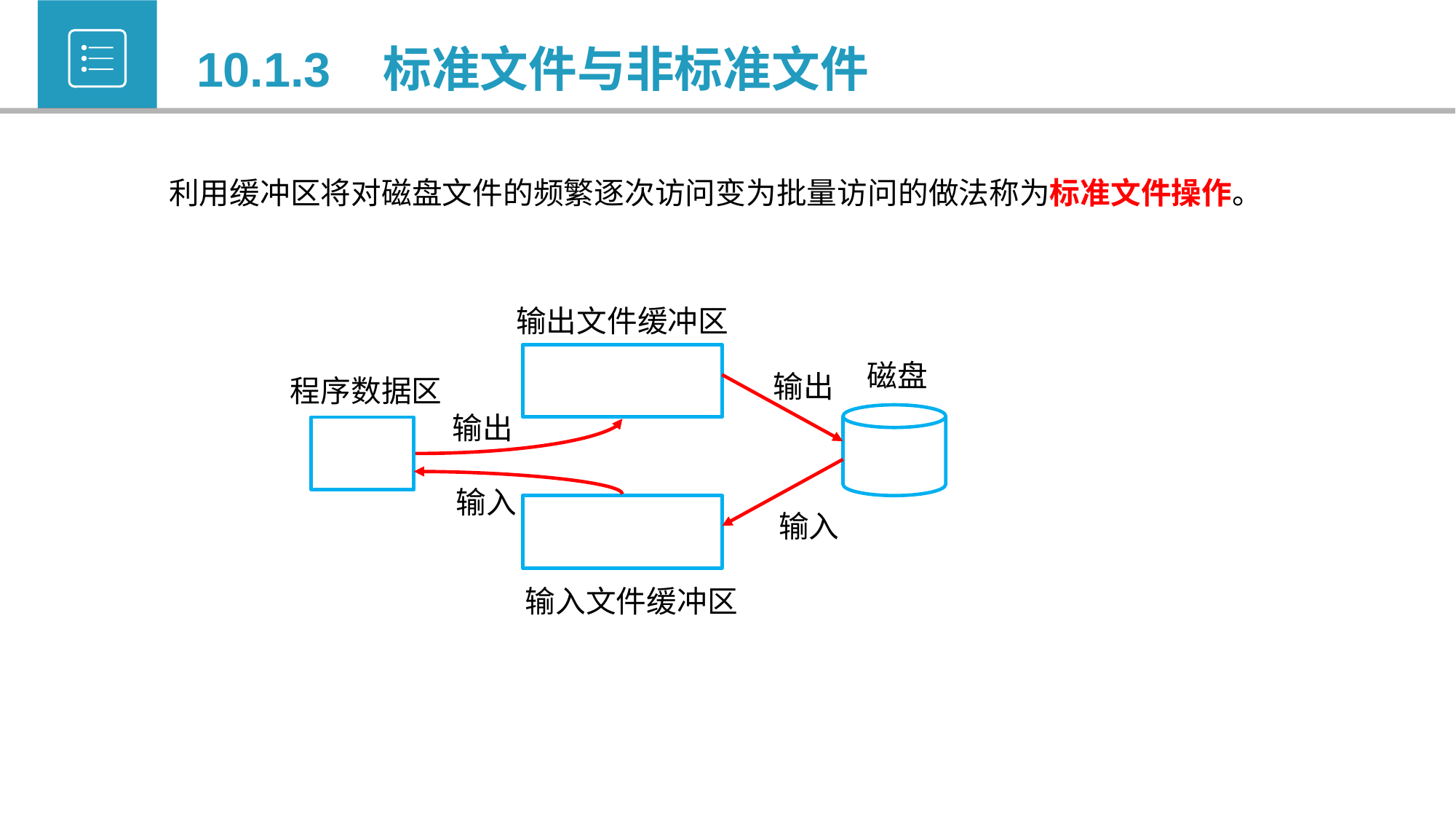

10.1.3   标准文件与非标准文件
        利用缓冲区将对磁盘文件的频繁逐次访问变为批量访问的做法称为标准文件操作。
输出文件缓冲区

磁盘
输出
程序数据区

输出

输入

输入
输入文件缓冲区